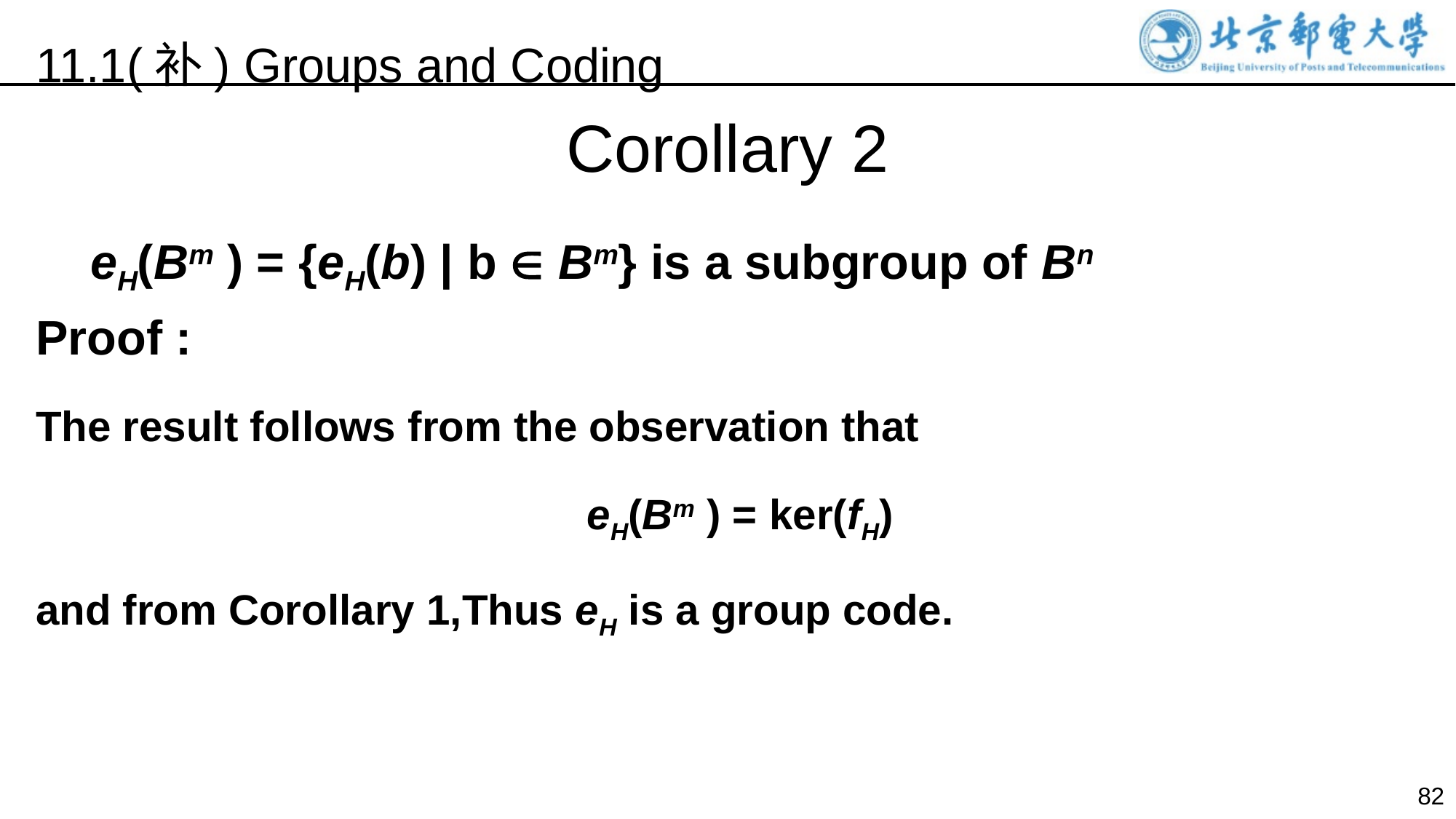

11.1(补) Groups and Coding
Corollary 2
eH(Bm ) = {eH(b) | b ∈ Bm} is a subgroup of Bn
Proof :
The result follows from the observation that
eH(Bm ) = ker(fH)
and from Corollary 1,Thus eH is a group code.